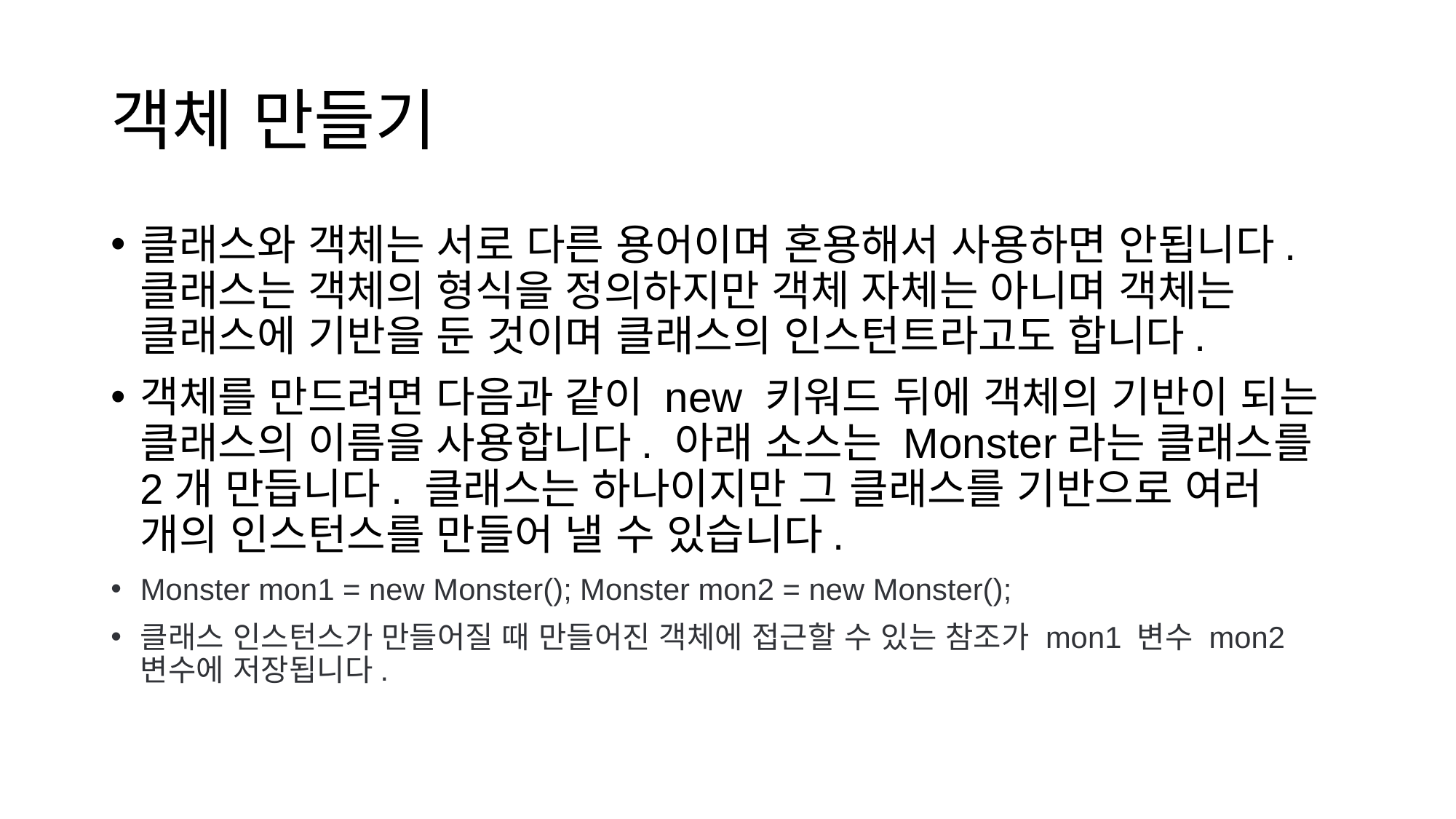

# 객체 만들기
클래스와 객체는 서로 다른 용어이며 혼용해서 사용하면 안됩니다. 클래스는 객체의 형식을 정의하지만 객체 자체는 아니며 객체는 클래스에 기반을 둔 것이며 클래스의 인스턴트라고도 합니다.
객체를 만드려면 다음과 같이 new 키워드 뒤에 객체의 기반이 되는 클래스의 이름을 사용합니다. 아래 소스는 Monster라는 클래스를 2개 만듭니다. 클래스는 하나이지만 그 클래스를 기반으로 여러 개의 인스턴스를 만들어 낼 수 있습니다.
Monster mon1 = new Monster(); Monster mon2 = new Monster();
클래스 인스턴스가 만들어질 때 만들어진 객체에 접근할 수 있는 참조가 mon1 변수 mon2 변수에 저장됩니다.